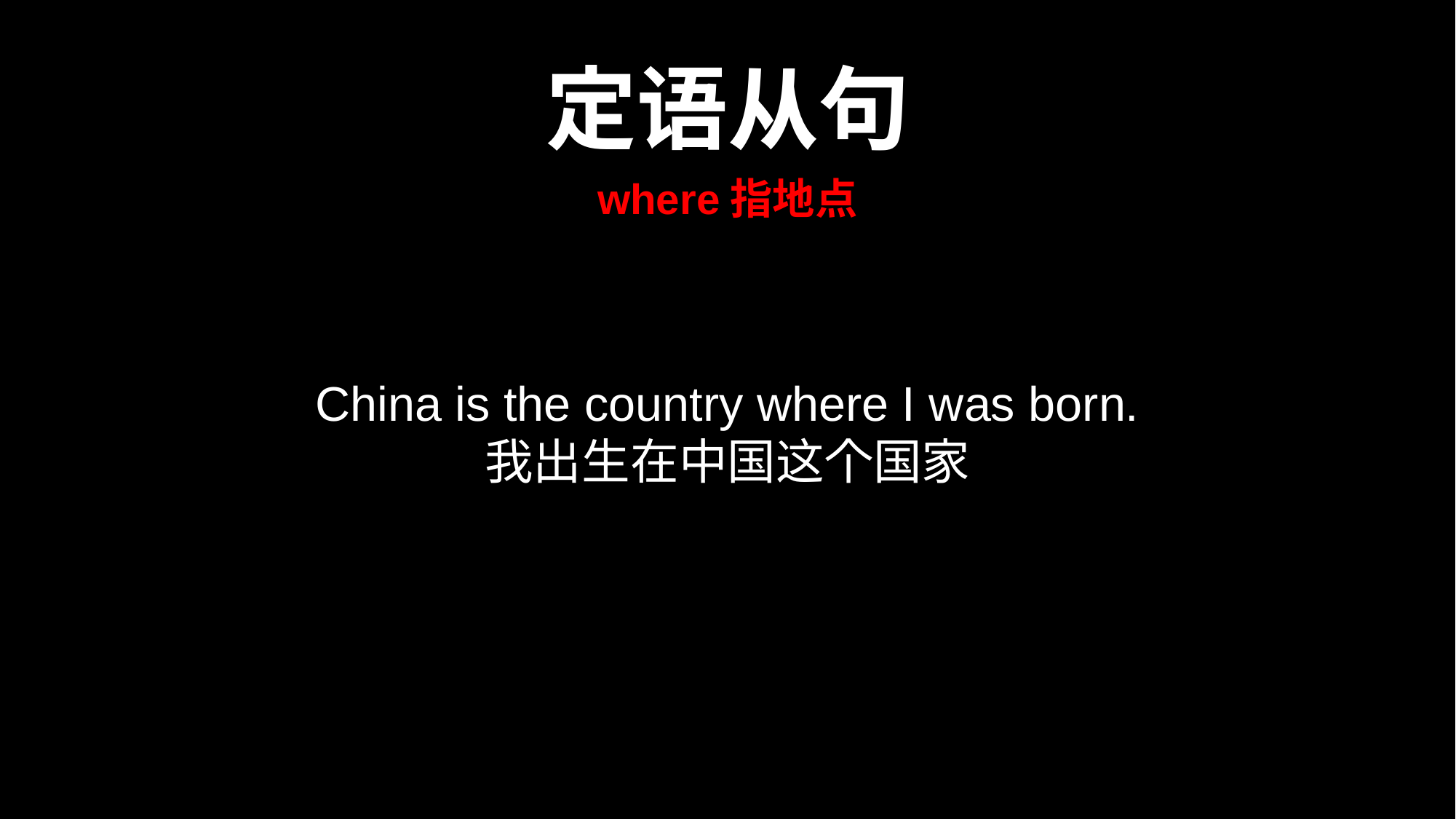

定语从句
where指地点
China is the country where I was born.
我出生在中国这个国家